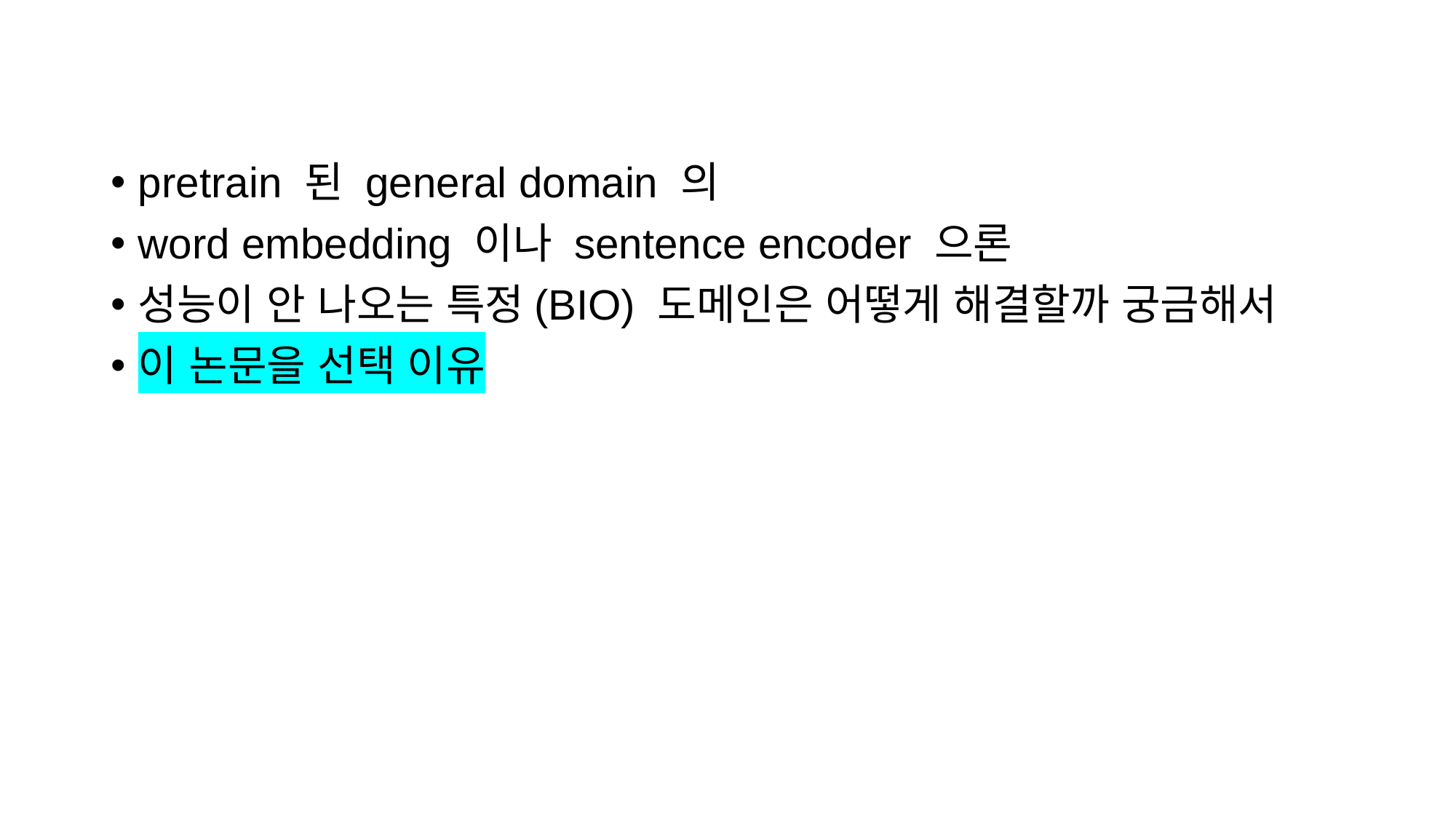

pretrain 된 general domain 의
word embedding 이나 sentence encoder 으론
성능이 안 나오는 특정(BIO) 도메인은 어떻게 해결할까 궁금해서
이 논문을 선택 이유